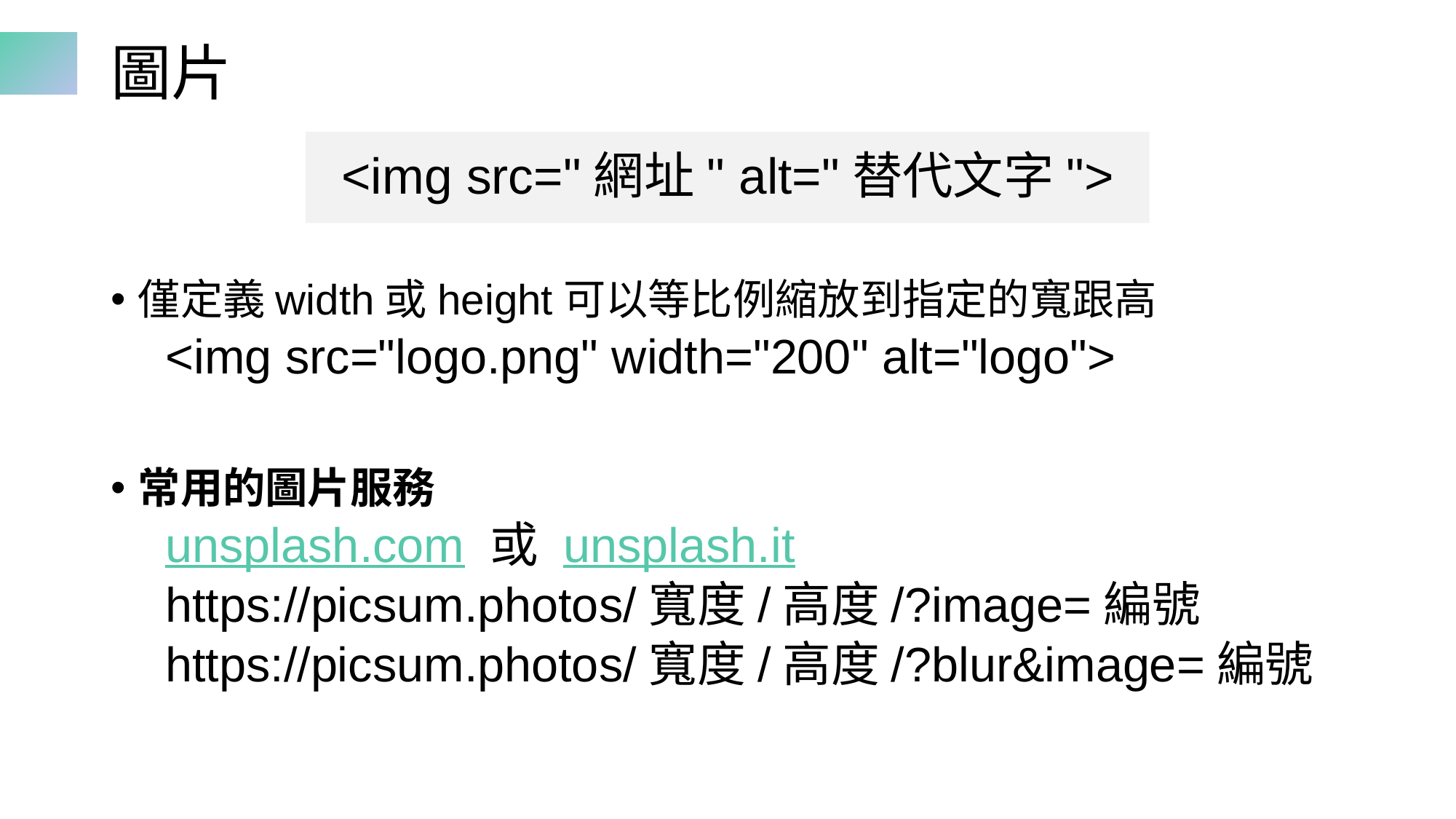

# 圖片
<img src="網址" alt="替代文字">
僅定義width或height可以等比例縮放到指定的寬跟高
<img src="logo.png" width="200" alt="logo">

常用的圖片服務
unsplash.com 或 unsplash.it
https://picsum.photos/寬度/高度/?image=編號
https://picsum.photos/寬度/高度/?blur&image=編號